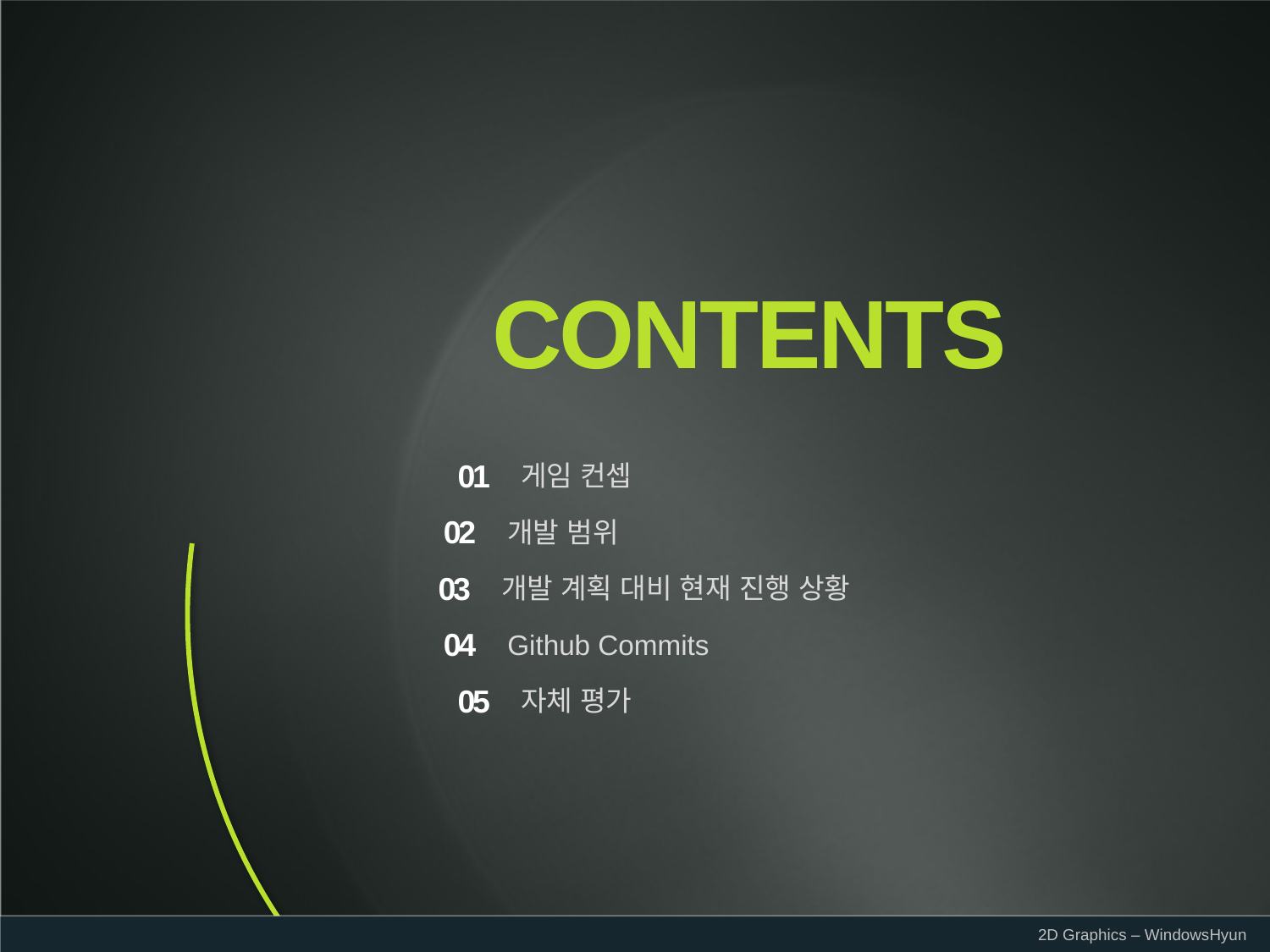

CONTENTS
01
게임 컨셉
02
개발 범위
03
개발 계획 대비 현재 진행 상황
04
Github Commits
05
자체 평가